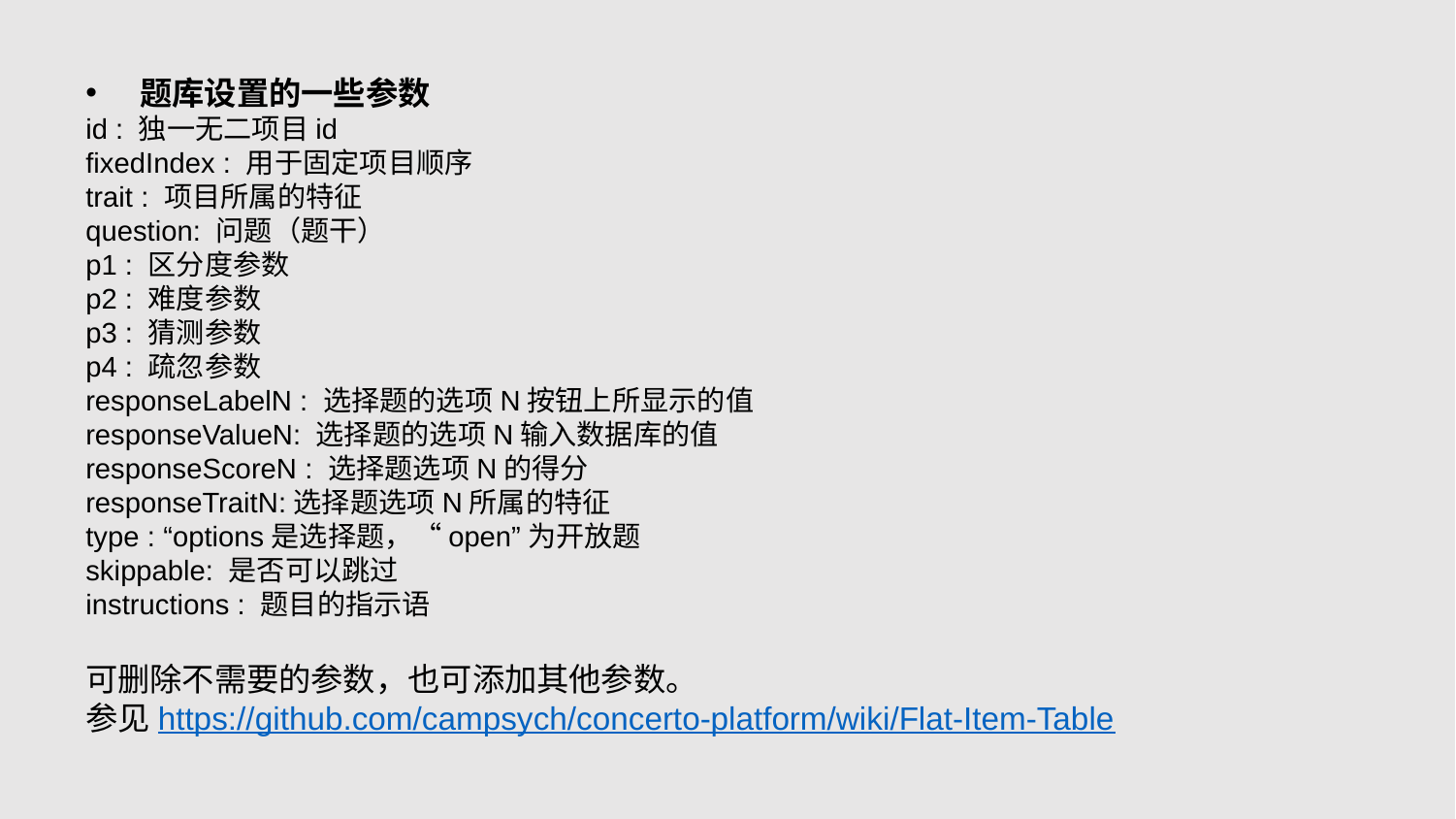

题库设置的一些参数
id : 独一无二项目id
fixedIndex : 用于固定项目顺序
trait : 项目所属的特征
question: 问题（题干）
p1 : 区分度参数
p2 : 难度参数
p3 : 猜测参数
p4 : 疏忽参数
responseLabelN : 选择题的选项N按钮上所显示的值
responseValueN: 选择题的选项N输入数据库的值
responseScoreN : 选择题选项N的得分
responseTraitN:选择题选项N所属的特征
type : “options是选择题，“open”为开放题
skippable: 是否可以跳过
instructions : 题目的指示语

可删除不需要的参数，也可添加其他参数。
参见https://github.com/campsych/concerto-platform/wiki/Flat-Item-Table